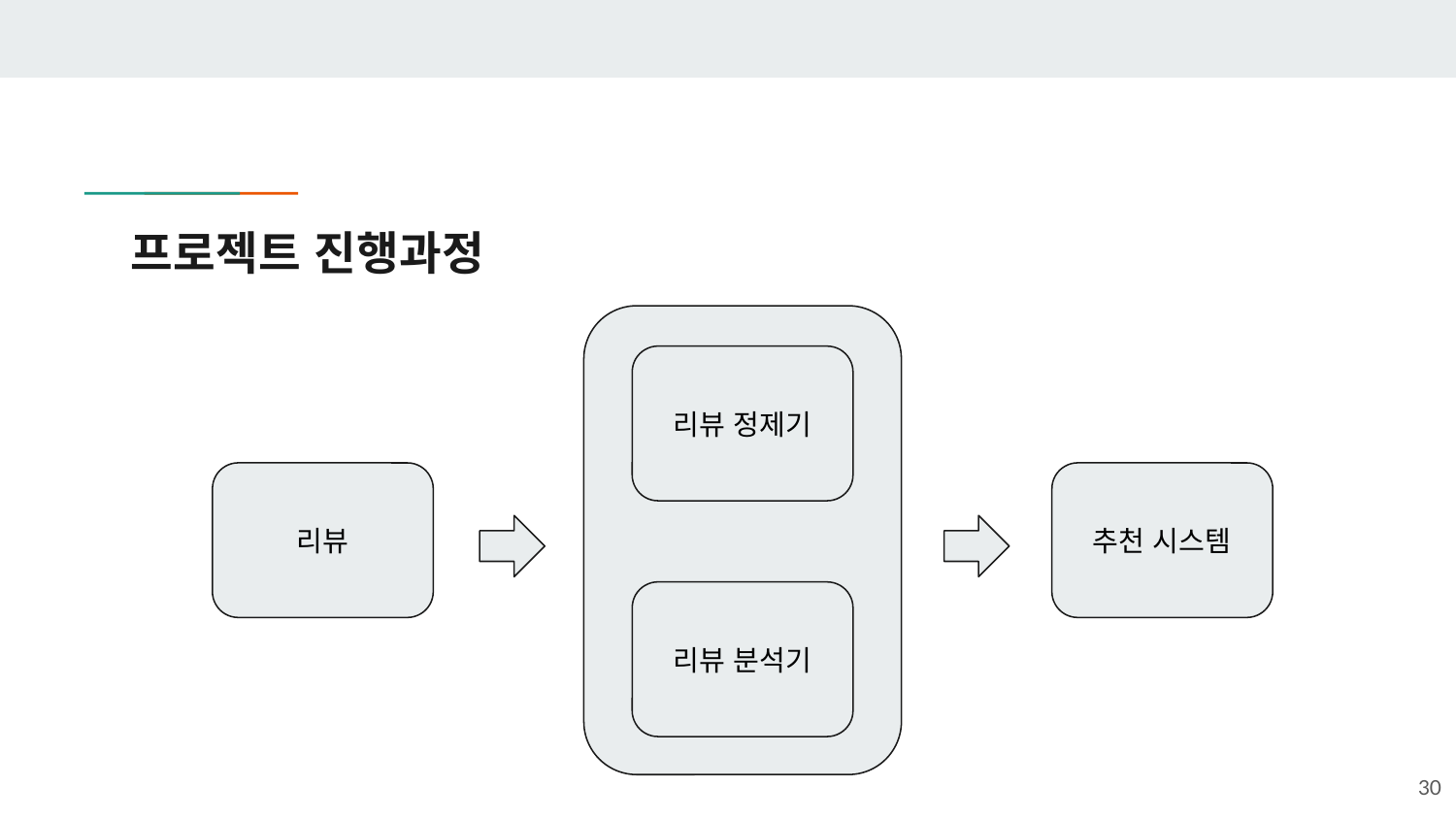

# 프로젝트 진행과정

리뷰 정제기
리뷰
추천 시스템

리뷰 분석기
30